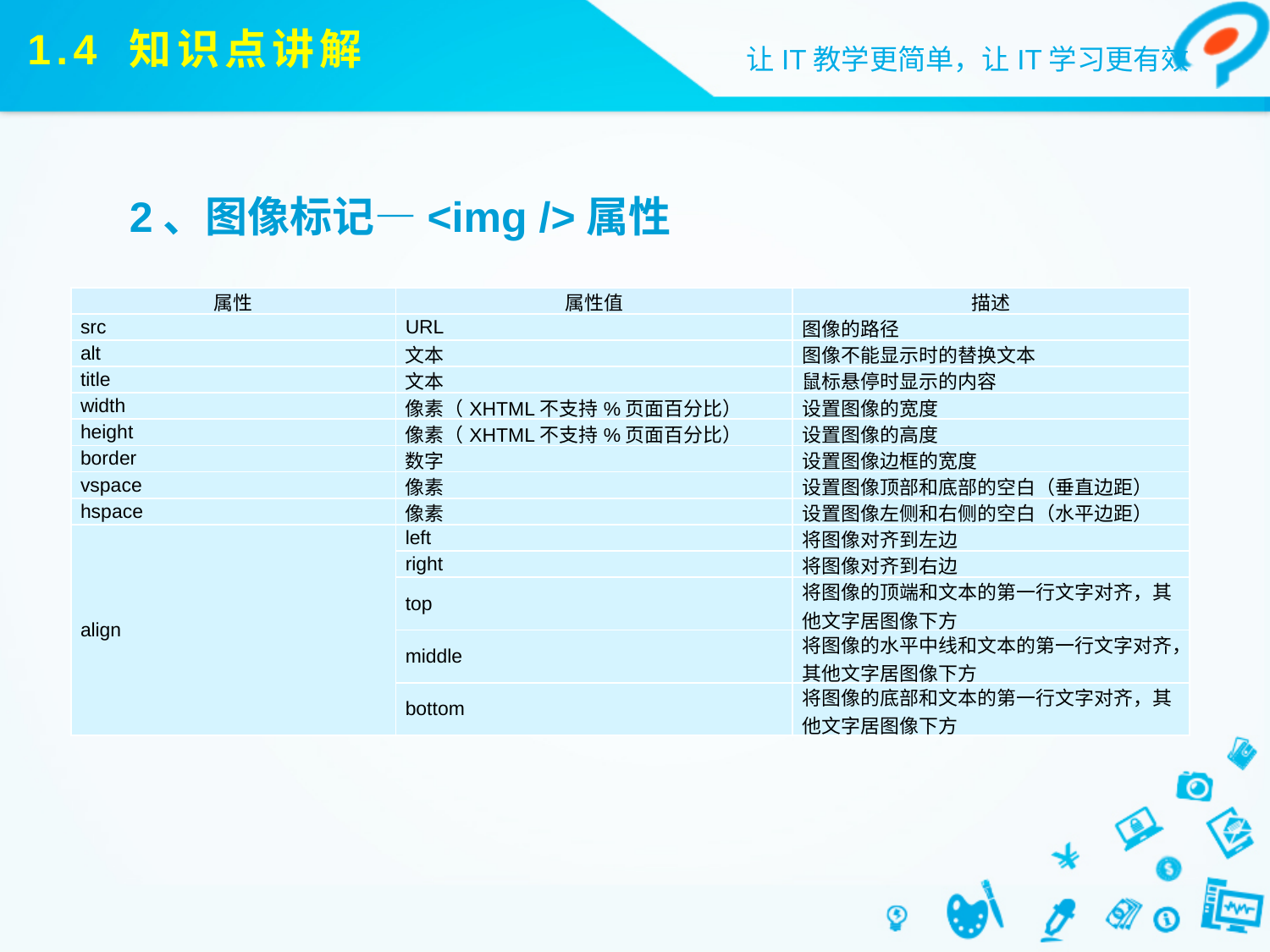

# 1.4 知识点讲解
2、图像标记—<img />属性

| 属性 | 属性值 | 描述 |
| --- | --- | --- |
| src | URL | 图像的路径 |
| alt | 文本 | 图像不能显示时的替换文本 |
| title | 文本 | 鼠标悬停时显示的内容 |
| width | 像素（XHTML不支持%页面百分比） | 设置图像的宽度 |
| height | 像素（XHTML不支持%页面百分比） | 设置图像的高度 |
| border | 数字 | 设置图像边框的宽度 |
| vspace | 像素 | 设置图像顶部和底部的空白（垂直边距） |
| hspace | 像素 | 设置图像左侧和右侧的空白（水平边距） |
| align | left | 将图像对齐到左边 |
|  | right | 将图像对齐到右边 |
|  | top | 将图像的顶端和文本的第一行文字对齐，其他文字居图像下方 |
|  | middle | 将图像的水平中线和文本的第一行文字对齐，其他文字居图像下方 |
|  | bottom | 将图像的底部和文本的第一行文字对齐，其他文字居图像下方 |